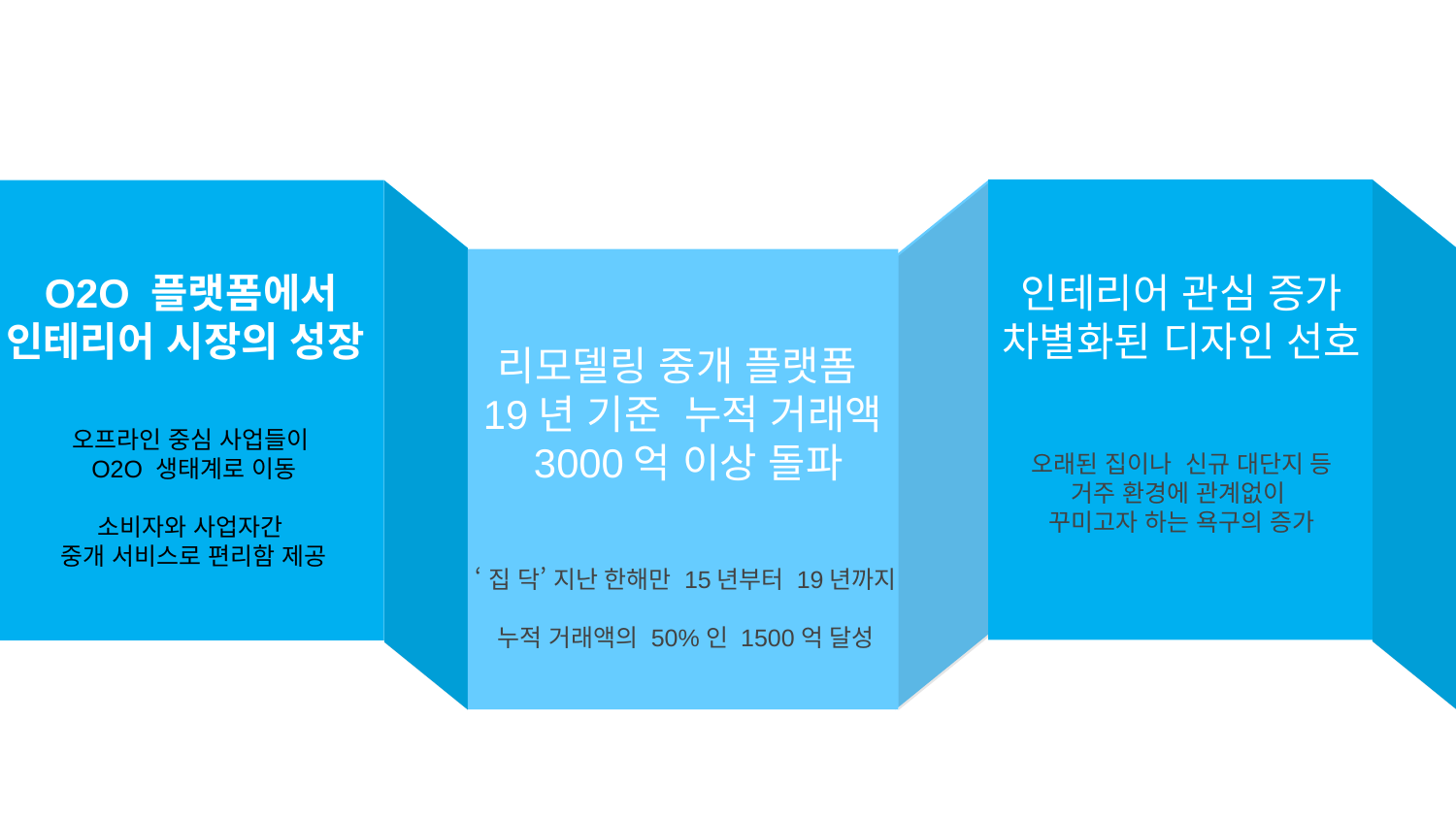

O2O 플랫폼에서 인테리어 시장의 성장
인테리어 관심 증가
차별화된 디자인 선호
리모델링 중개 플랫폼
19년 기준  누적 거래액
 3000억 이상 돌파

오프라인 중심 사업들이
O2O 생태계로 이동

소비자와 사업자간
중개 서비스로 편리함 제공
오래된 집이나  신규 대단지 등
거주 환경에 관계없이
꾸미고자 하는 욕구의 증가
‘집 닥’ 지난 한해만 15년부터 19년까지

누적 거래액의 50%인 1500억 달성